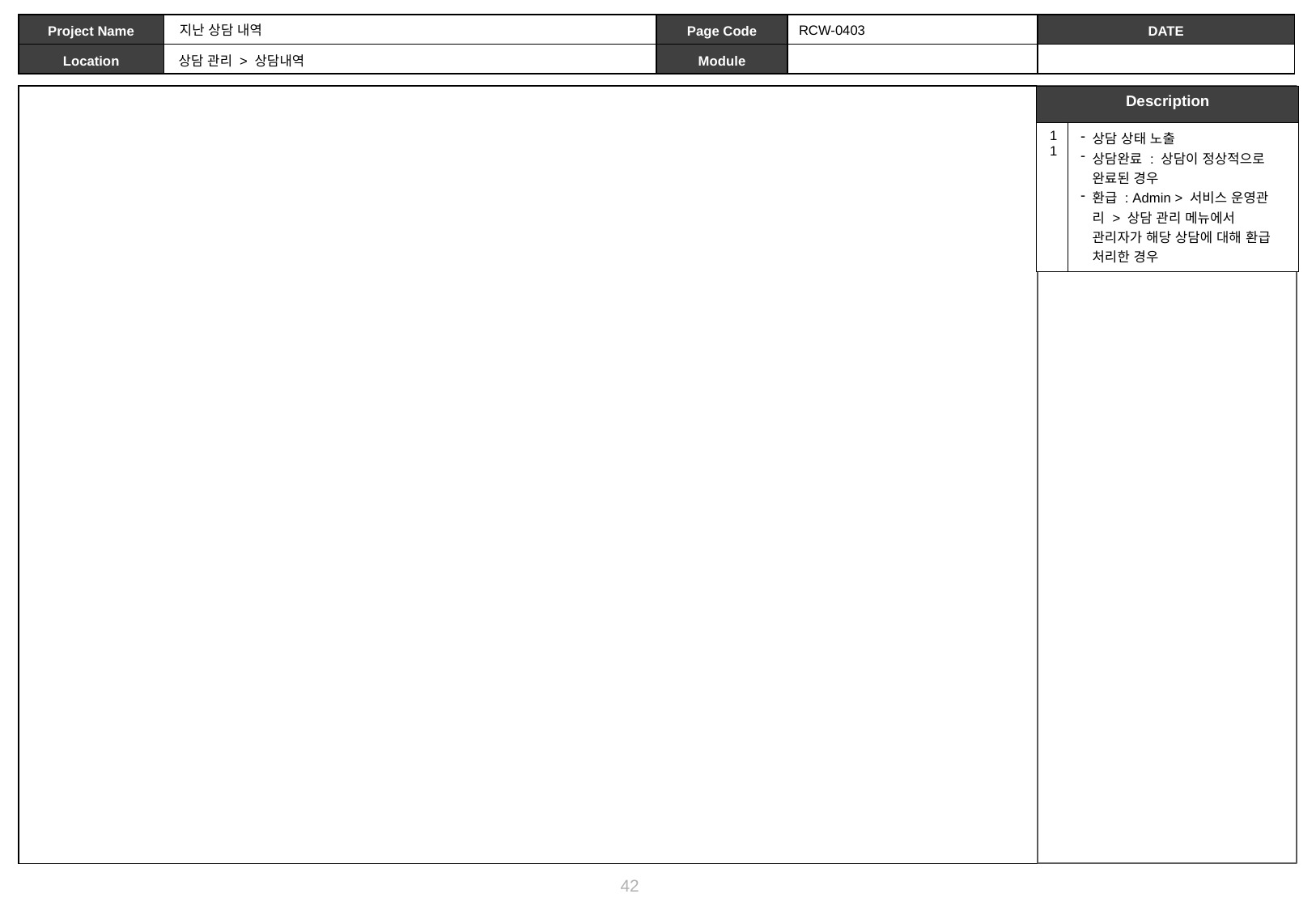

지난 상담 내역
RCW-0403
상담 관리 > 상담내역
| Description |  |
| --- | --- |
| 11 | 상담 상태 노출 상담완료 : 상담이 정상적으로 완료된 경우 환급 : Admin > 서비스 운영관리 > 상담 관리 메뉴에서 관리자가 해당 상담에 대해 환급 처리한 경우 |
42